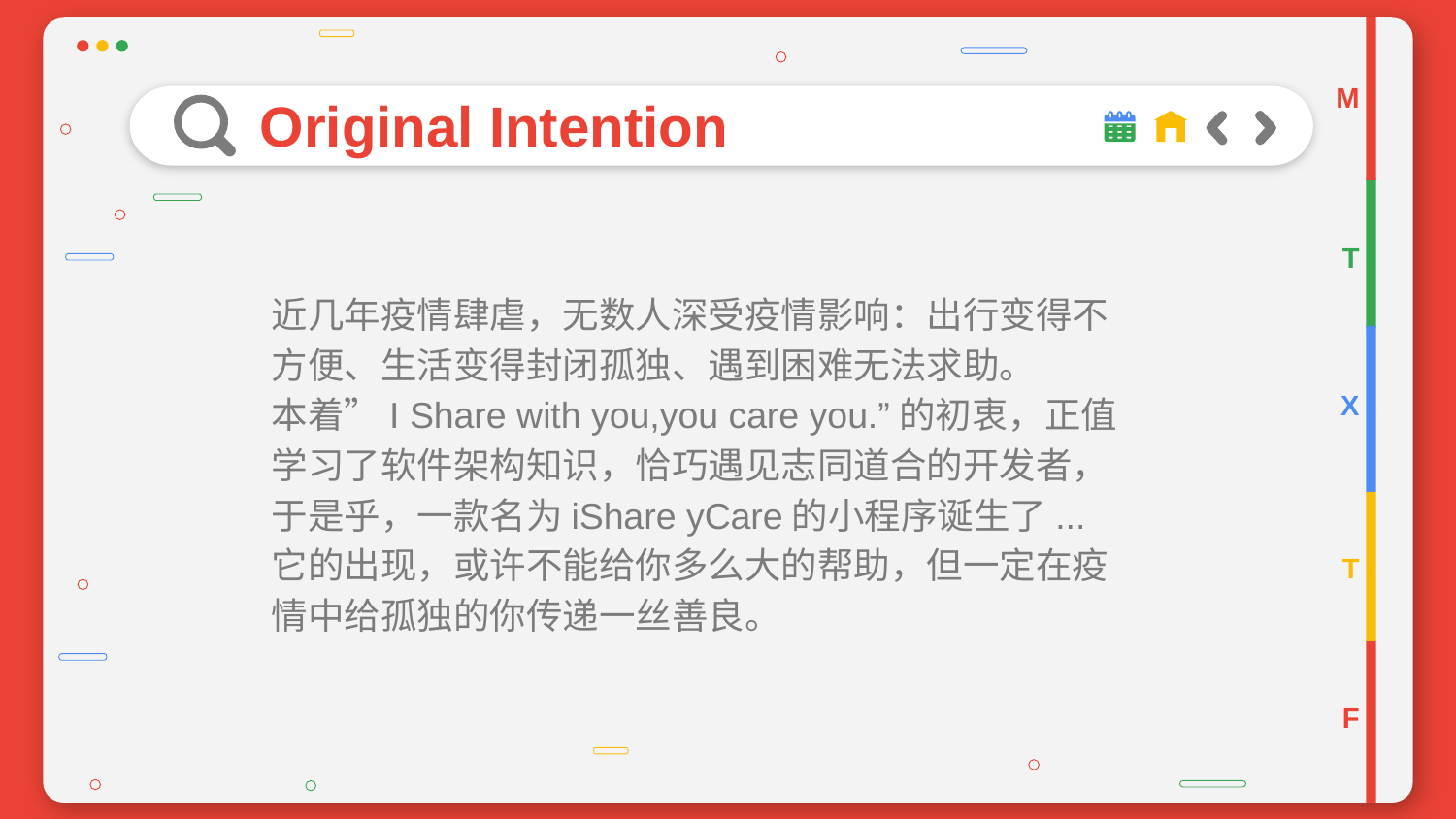

M
# Original Intention

T

近几年疫情肆虐，无数人深受疫情影响：出行变得不方便、生活变得封闭孤独、遇到困难无法求助。
本着”I Share with you,you care you.”的初衷，正值学习了软件架构知识，恰巧遇见志同道合的开发者，于是乎，一款名为iShare yCare的小程序诞生了...
它的出现，或许不能给你多么大的帮助，但一定在疫情中给孤独的你传递一丝善良。
X

T

F